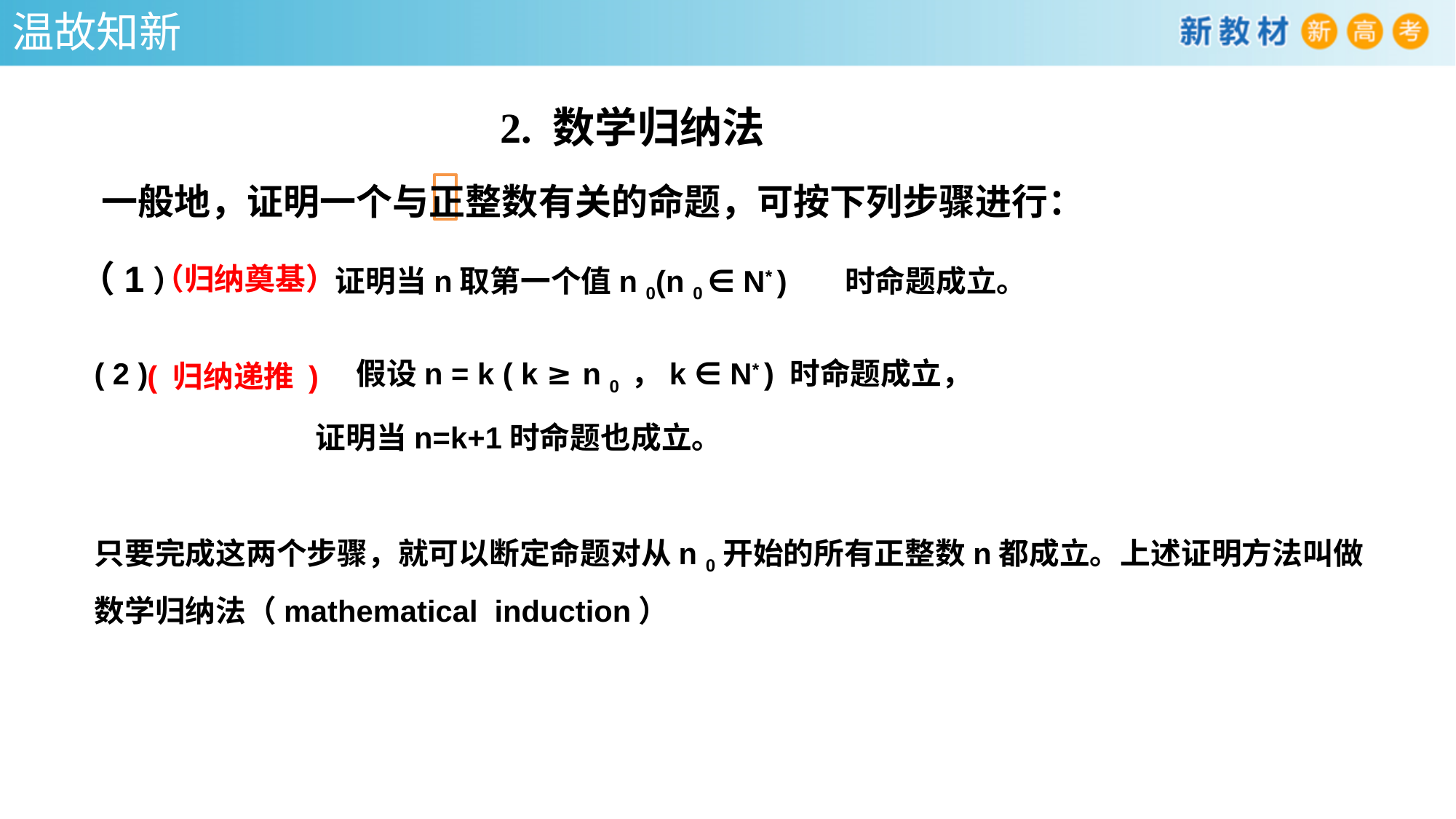

温故知新
2. 数学归纳法
一般地，证明一个与正整数有关的命题，可按下列步骤进行：

（1）                      证明当n取第一个值n 0(n 0 ∈ N* )      时命题成立。
（归纳奠基）
( 2 )                        假设n = k ( k ≥ n 0 ，k ∈ N* ) 时命题成立，
                               证明当n=k+1时命题也成立。
( 归纳递推 )
只要完成这两个步骤，就可以断定命题对从n 0开始的所有正整数n都成立。上述证明方法叫做
数学归纳法（mathematical  induction）